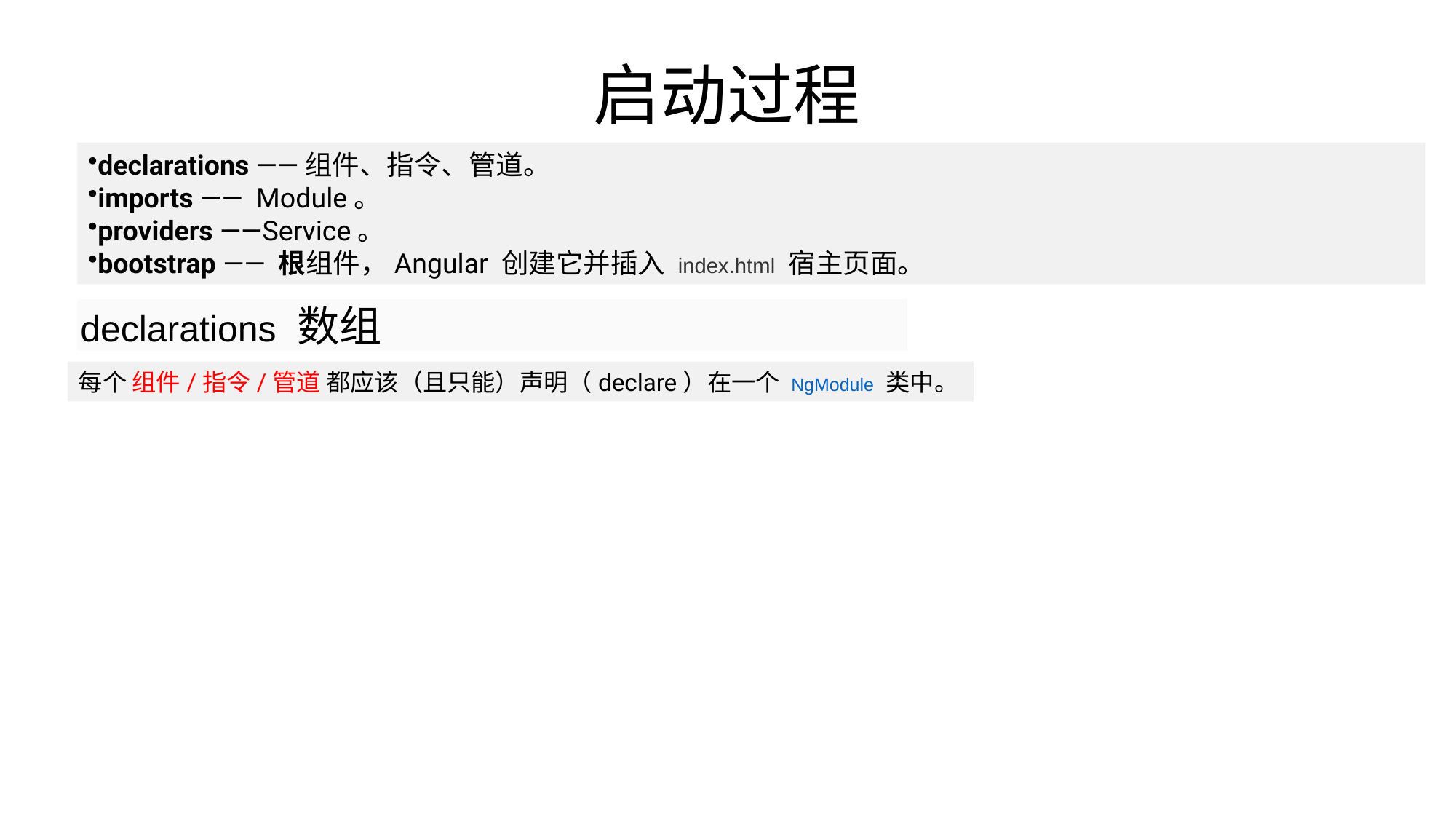

启动过程
declarations ——组件、指令、管道。
imports ——  Module。
providers ——Service。
bootstrap —— 根组件，Angular 创建它并插入 index.html 宿主页面。
declarations 数组
每个 组件/指令/管道 都应该（且只能）声明（declare）在一个 NgModule 类中。